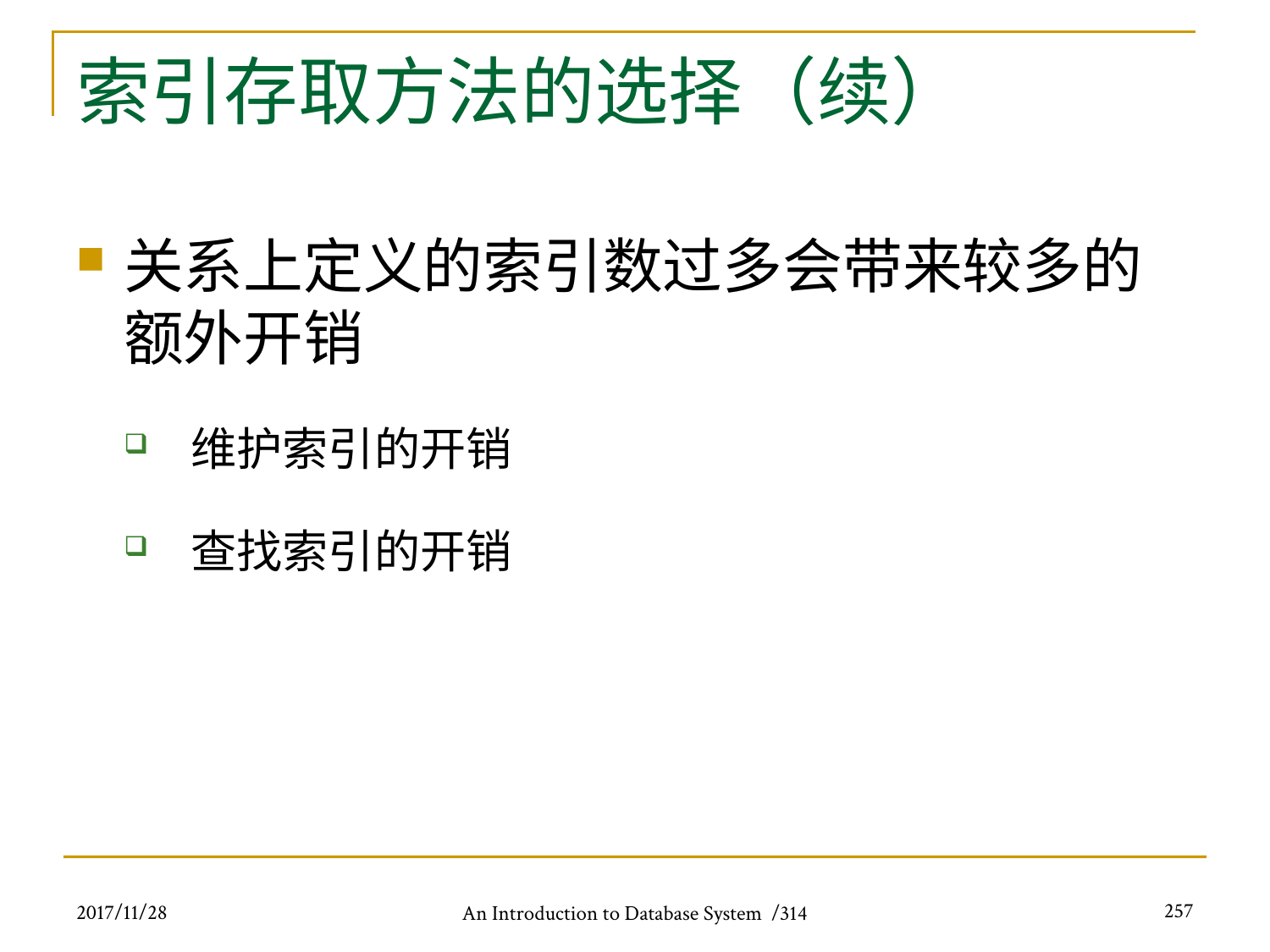

# 索引存取方法的选择（续）
关系上定义的索引数过多会带来较多的额外开销
 维护索引的开销
 查找索引的开销
2017/11/28
257
An Introduction to Database System  /314